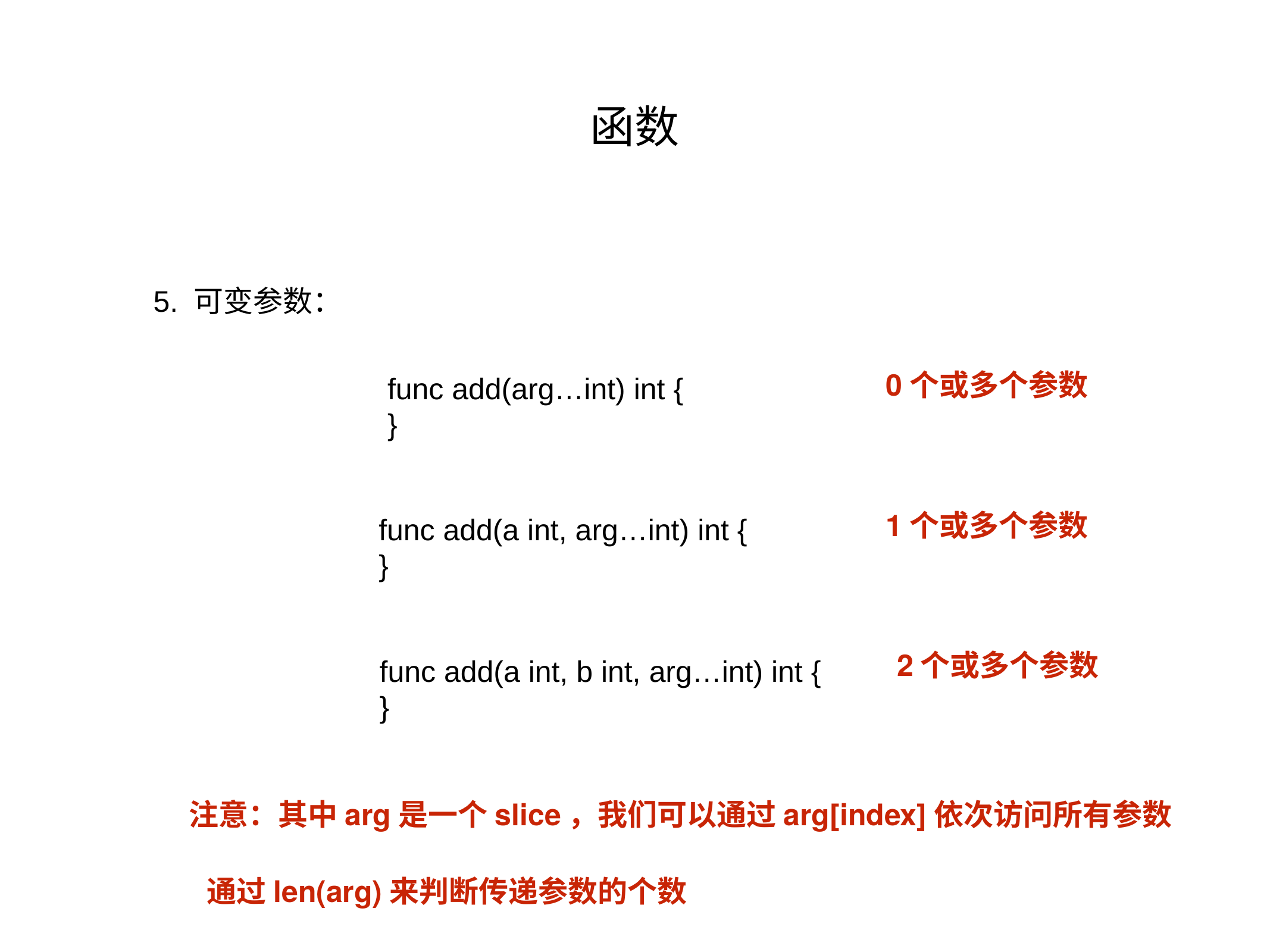

函数
5. 可变参数：
0个或多个参数
func add(arg…int) int {
}
1个或多个参数
func add(a int, arg…int) int {
}
2个或多个参数
func add(a int, b int, arg…int) int {
}
注意：其中arg是一个slice，我们可以通过arg[index]依次访问所有参数
通过len(arg)来判断传递参数的个数